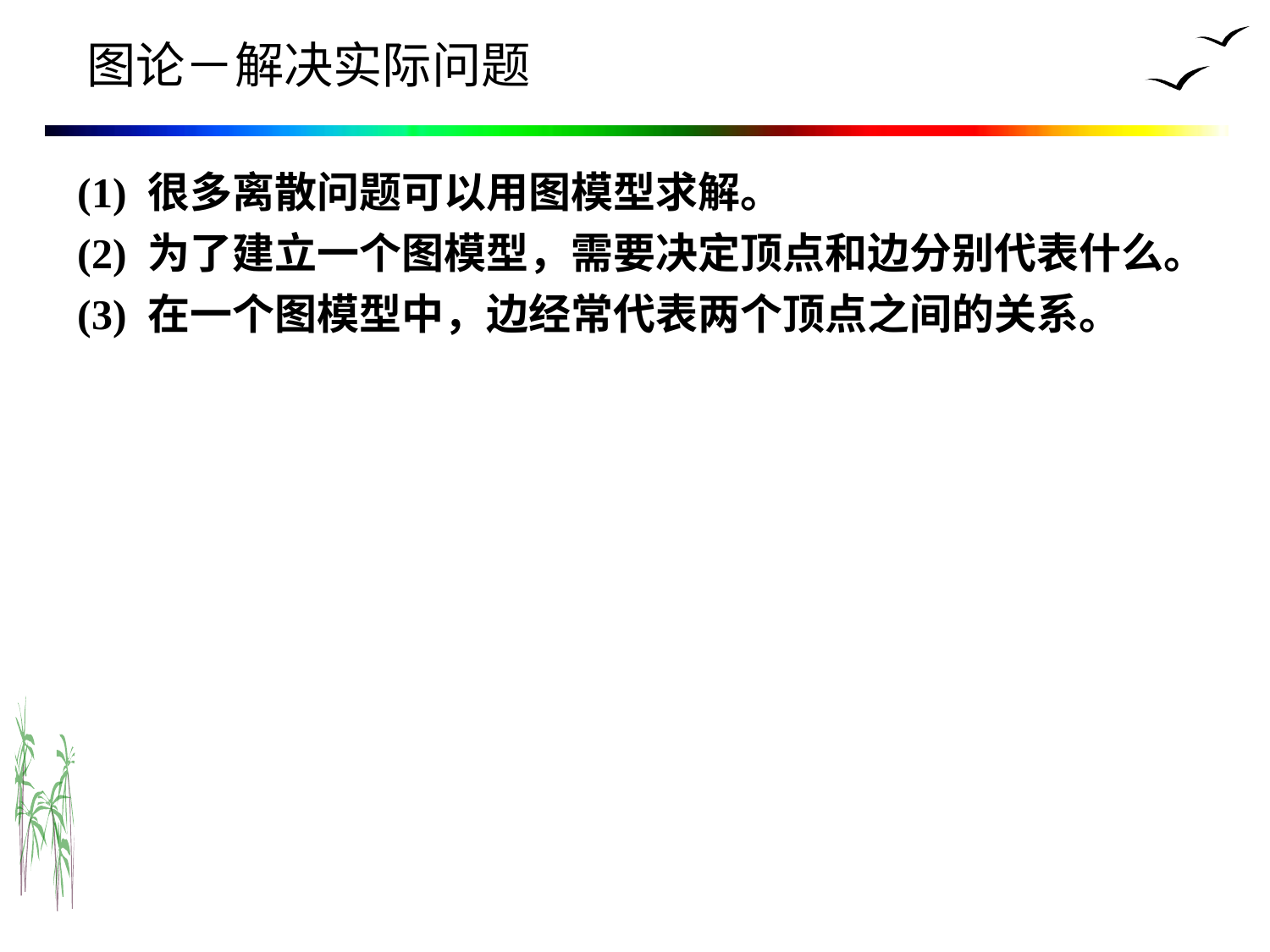

# 图论－解决实际问题
(1) 很多离散问题可以用图模型求解。
(2) 为了建立一个图模型，需要决定顶点和边分别代表什么。
(3) 在一个图模型中，边经常代表两个顶点之间的关系。